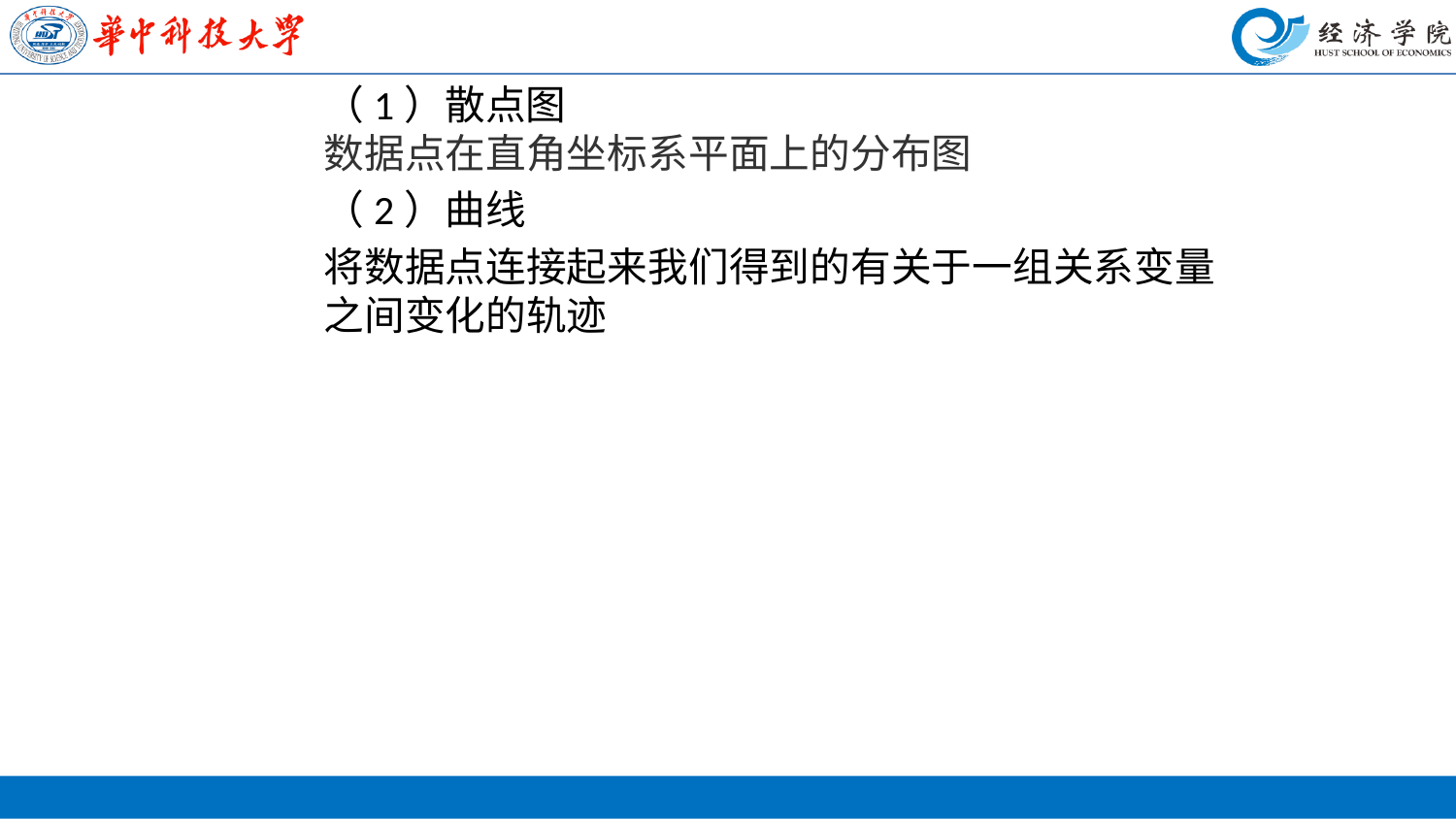

（1）散点图
数据点在直角坐标系平面上的分布图
（2）曲线
将数据点连接起来我们得到的有关于一组关系变量之间变化的轨迹